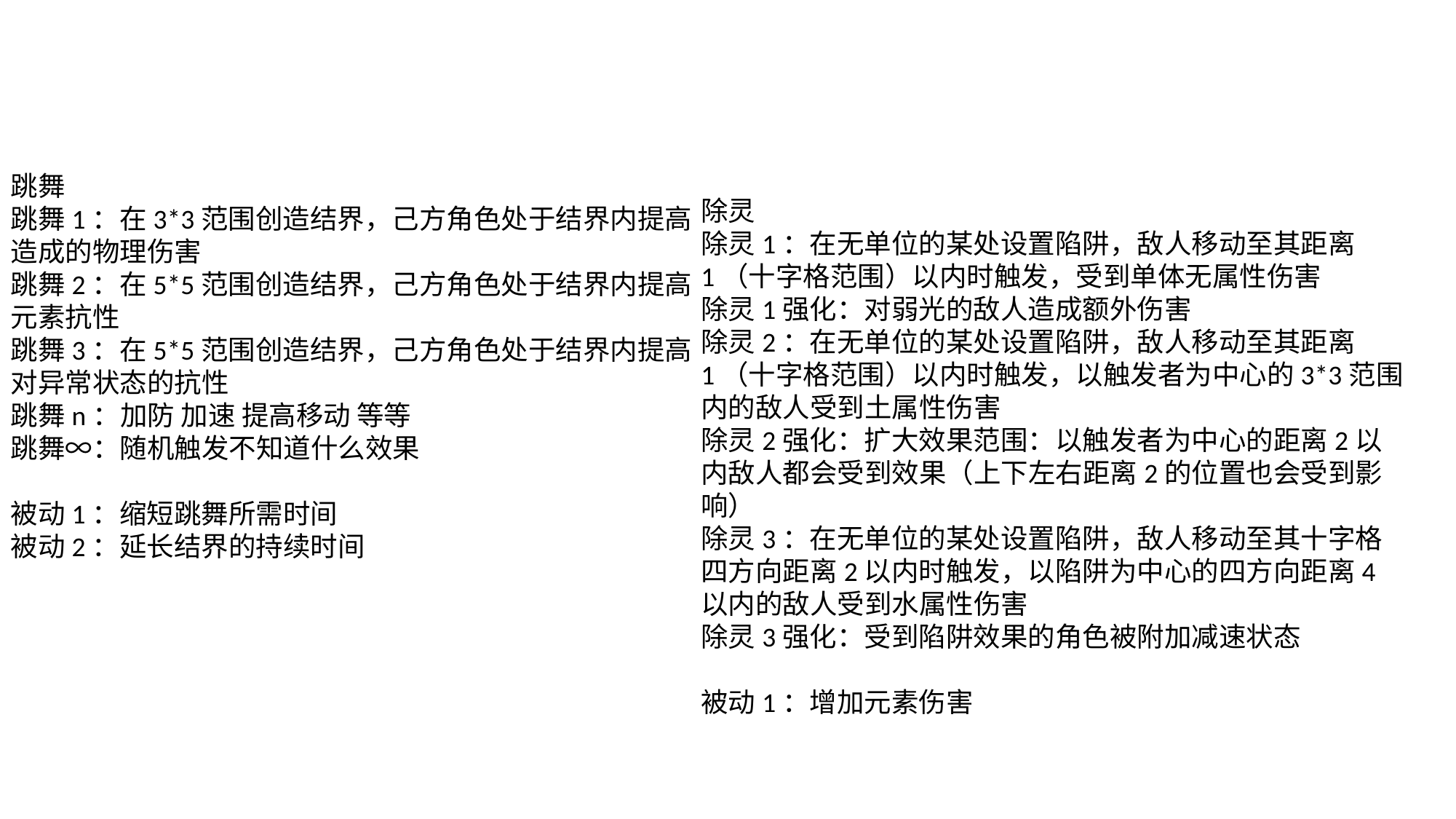

跳舞
跳舞1：在3*3范围创造结界，己方角色处于结界内提高造成的物理伤害
跳舞2：在5*5范围创造结界，己方角色处于结界内提高元素抗性
跳舞3：在5*5范围创造结界，己方角色处于结界内提高对异常状态的抗性
跳舞n：加防 加速 提高移动 等等
跳舞∞：随机触发不知道什么效果
被动1：缩短跳舞所需时间
被动2：延长结界的持续时间
除灵
除灵1：在无单位的某处设置陷阱，敌人移动至其距离1（十字格范围）以内时触发，受到单体无属性伤害
除灵1强化：对弱光的敌人造成额外伤害
除灵2：在无单位的某处设置陷阱，敌人移动至其距离1（十字格范围）以内时触发，以触发者为中心的3*3范围内的敌人受到土属性伤害
除灵2强化：扩大效果范围：以触发者为中心的距离2以内敌人都会受到效果（上下左右距离2的位置也会受到影响）
除灵3：在无单位的某处设置陷阱，敌人移动至其十字格四方向距离2以内时触发，以陷阱为中心的四方向距离4以内的敌人受到水属性伤害
除灵3强化：受到陷阱效果的角色被附加减速状态
被动1：增加元素伤害